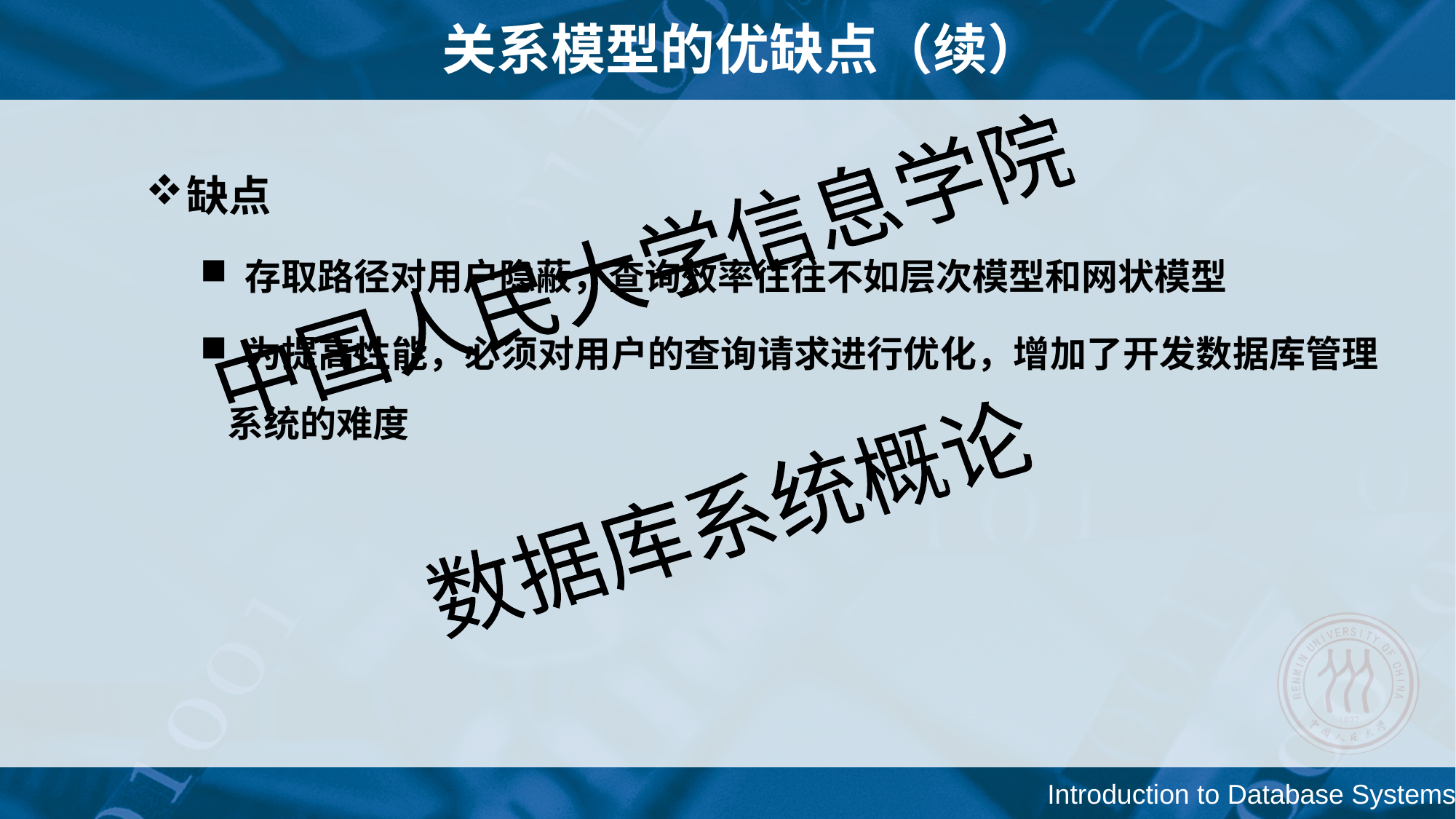

# 关系模型的优缺点（续）
缺点
 存取路径对用户隐蔽，查询效率往往不如层次模型和网状模型
 为提高性能，必须对用户的查询请求进行优化，增加了开发数据库管理系统的难度